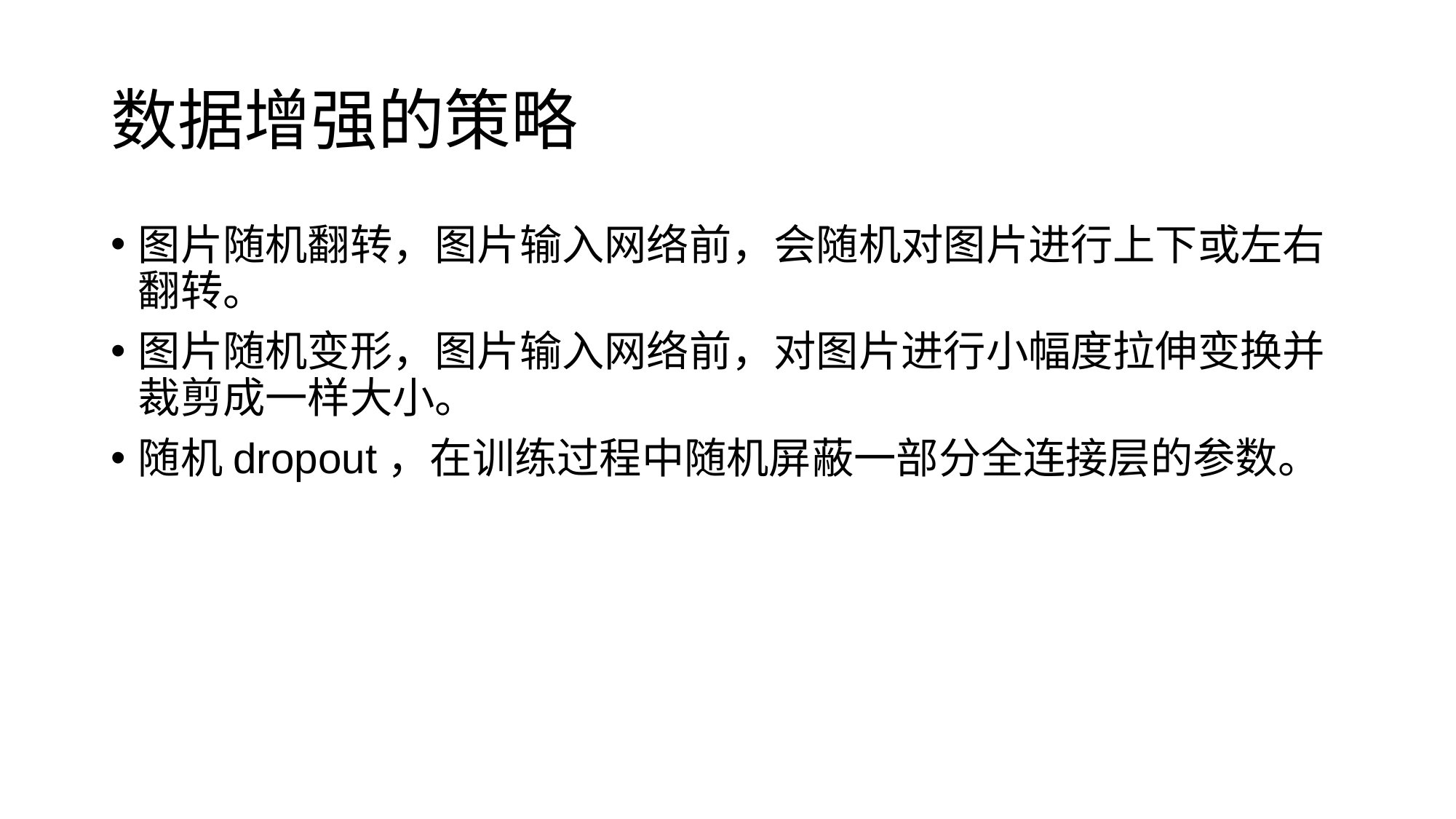

# 数据增强的策略
图片随机翻转，图片输入网络前，会随机对图片进行上下或左右翻转。
图片随机变形，图片输入网络前，对图片进行小幅度拉伸变换并裁剪成一样大小。
随机dropout，在训练过程中随机屏蔽一部分全连接层的参数。